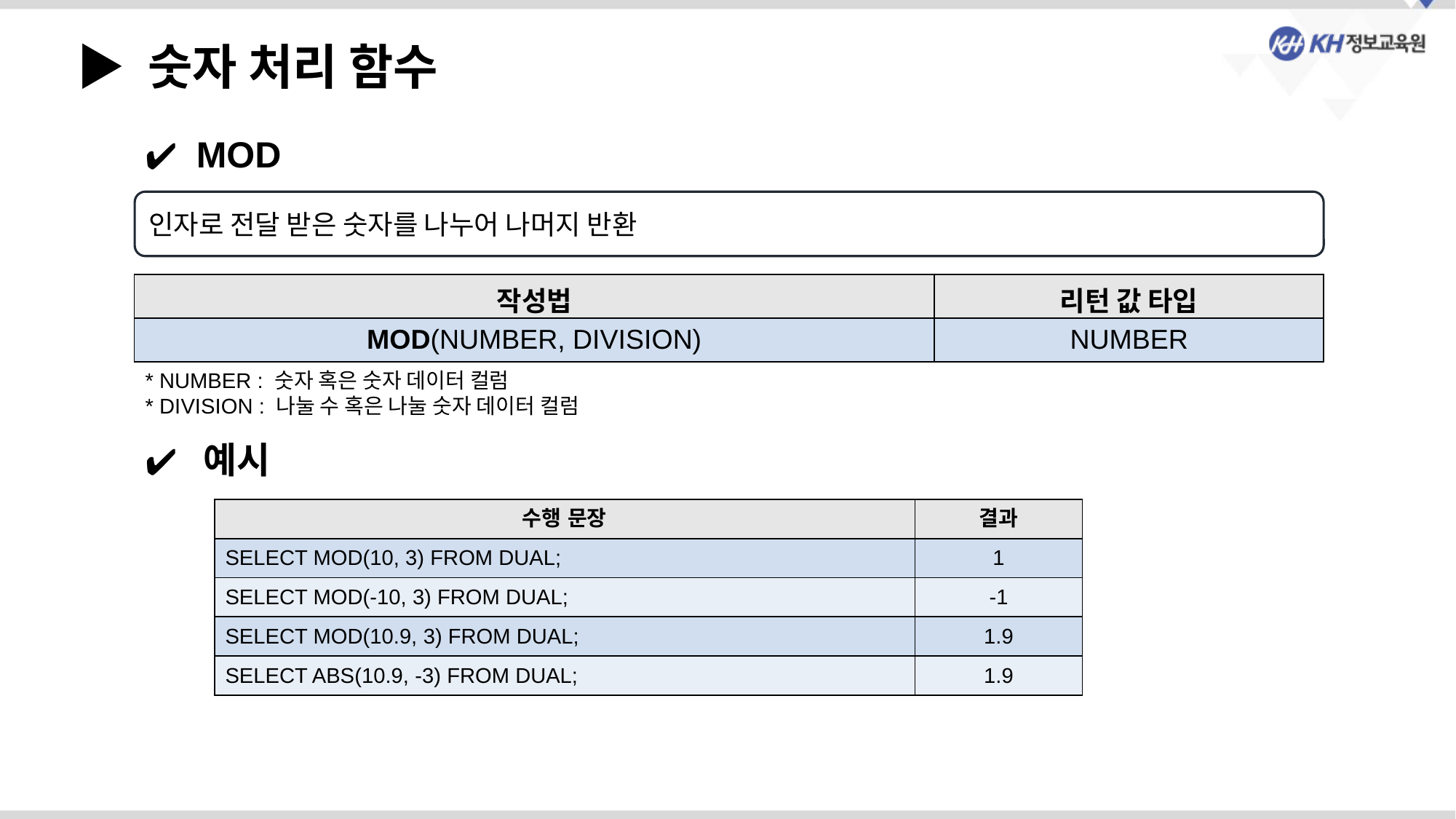

▶ 숫자 처리 함수
 MOD
인자로 전달 받은 숫자를 나누어 나머지 반환
| 작성법 | 리턴 값 타입 |
| --- | --- |
| MOD(NUMBER, DIVISION) | NUMBER |
* NUMBER : 숫자 혹은 숫자 데이터 컬럼
* DIVISION : 나눌 수 혹은 나눌 숫자 데이터 컬럼
 예시
| 수행 문장 | 결과 |
| --- | --- |
| SELECT MOD(10, 3) FROM DUAL; | 1 |
| SELECT MOD(-10, 3) FROM DUAL; | -1 |
| SELECT MOD(10.9, 3) FROM DUAL; | 1.9 |
| SELECT ABS(10.9, -3) FROM DUAL; | 1.9 |